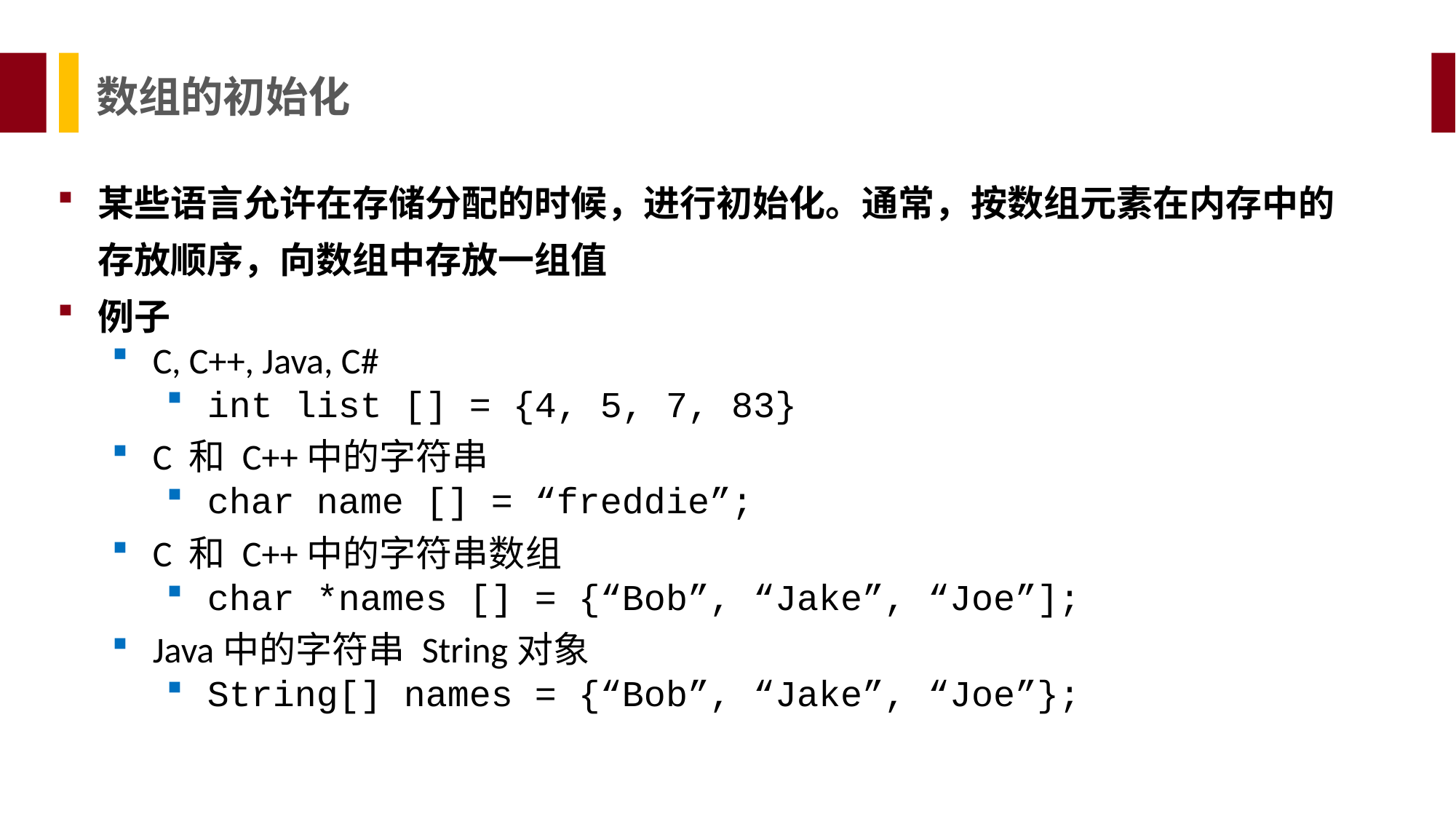

数组的初始化
某些语言允许在存储分配的时候，进行初始化。通常，按数组元素在内存中的存放顺序，向数组中存放一组值
例子
C, C++, Java, C#
int list [] = {4, 5, 7, 83}
C 和 C++中的字符串
char name [] = “freddie”;
C 和 C++中的字符串数组
char *names [] = {“Bob”, “Jake”, “Joe”];
Java中的字符串 String对象
String[] names = {“Bob”, “Jake”, “Joe”};